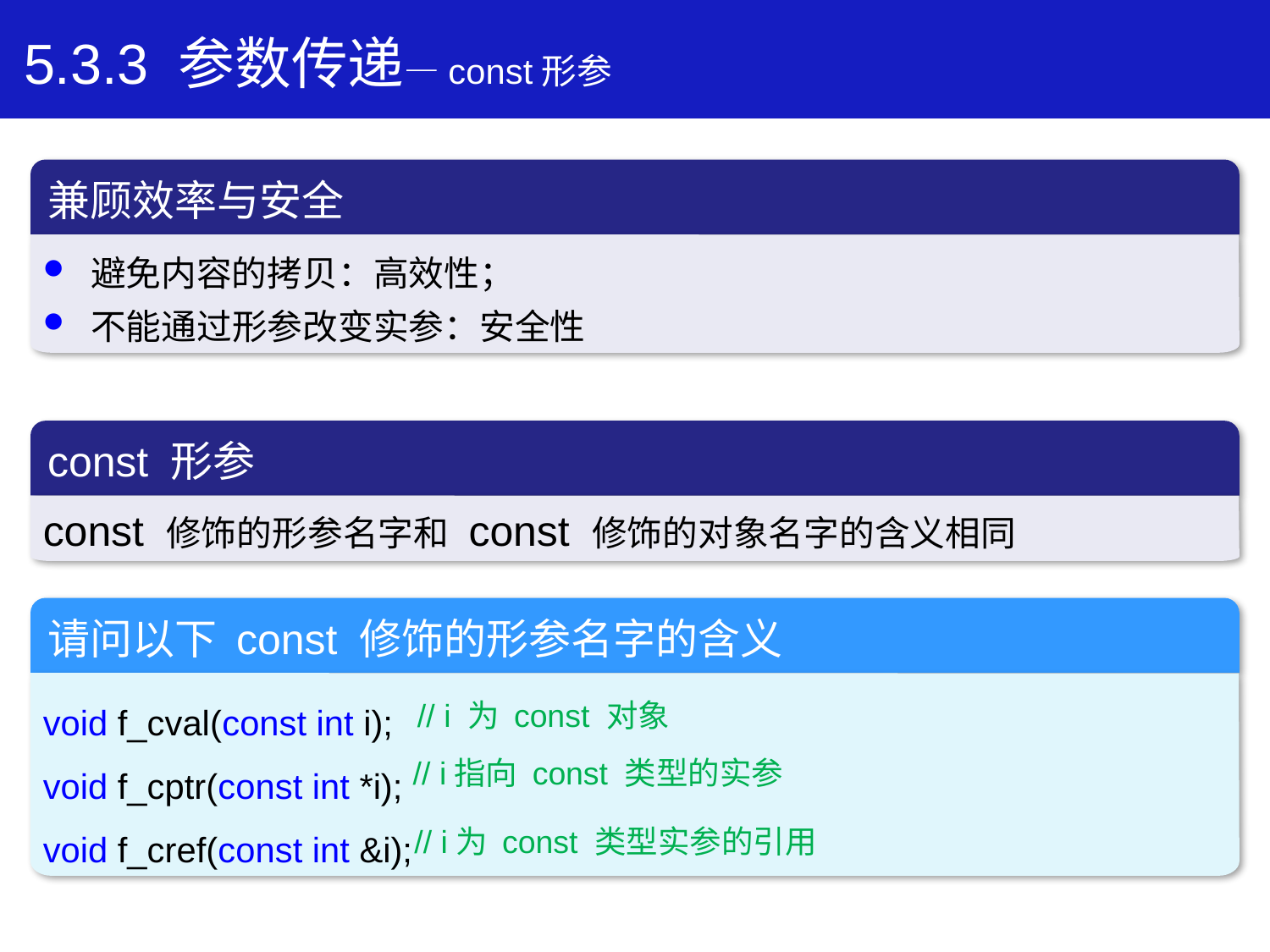

5.3.3 参数传递—const形参
兼顾效率与安全
避免内容的拷贝：高效性；
不能通过形参改变实参：安全性
const 形参
const 修饰的形参名字和 const 修饰的对象名字的含义相同
请问以下 const 修饰的形参名字的含义
void f_cval(const int i);
void f_cptr(const int *i);
void f_cref(const int &i);
// i 为 const 对象
// i指向 const 类型的实参
// i为 const 类型实参的引用
27